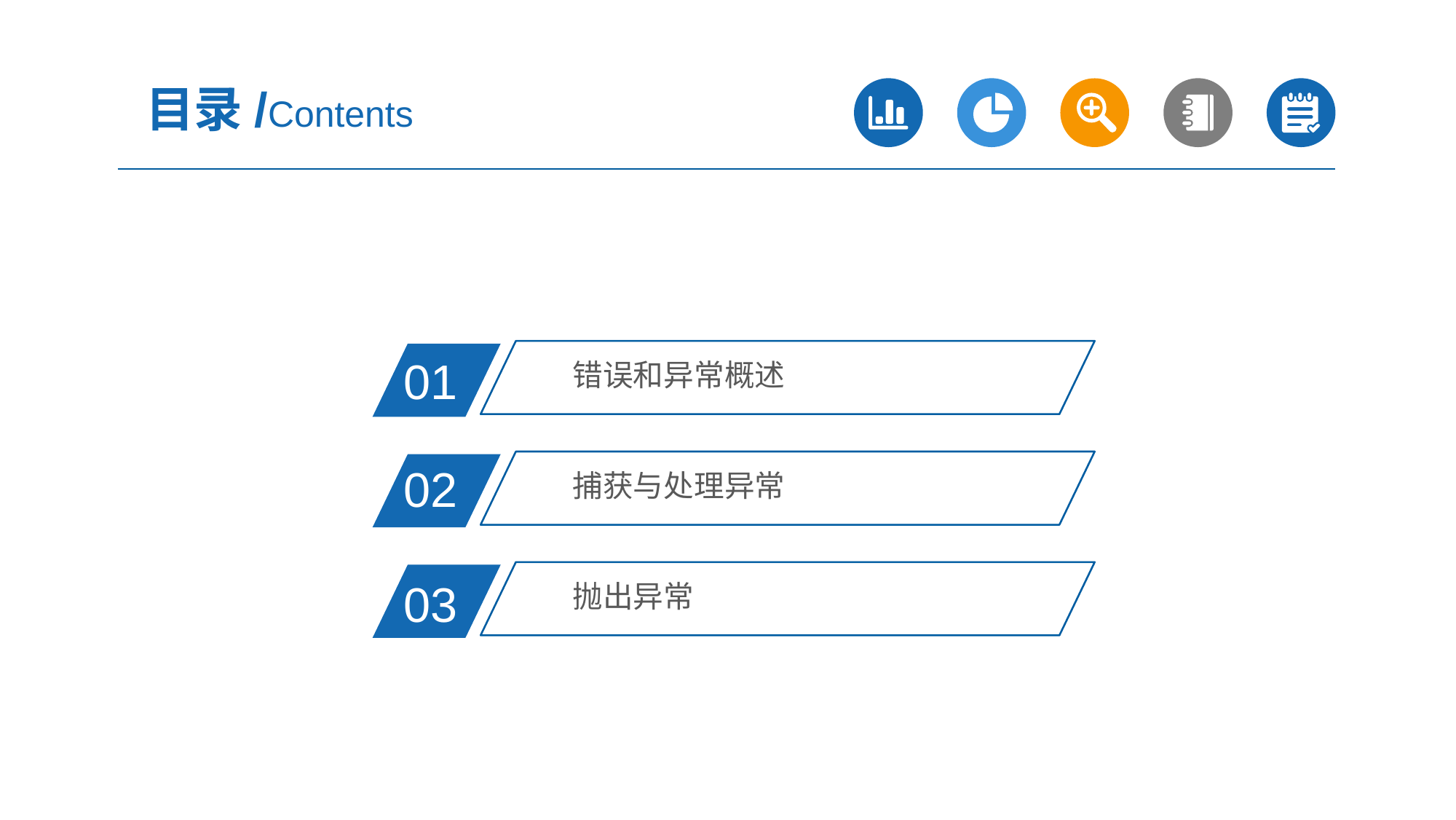

目录/Contents

错误和异常概述

01

捕获与处理异常
02

抛出异常

03